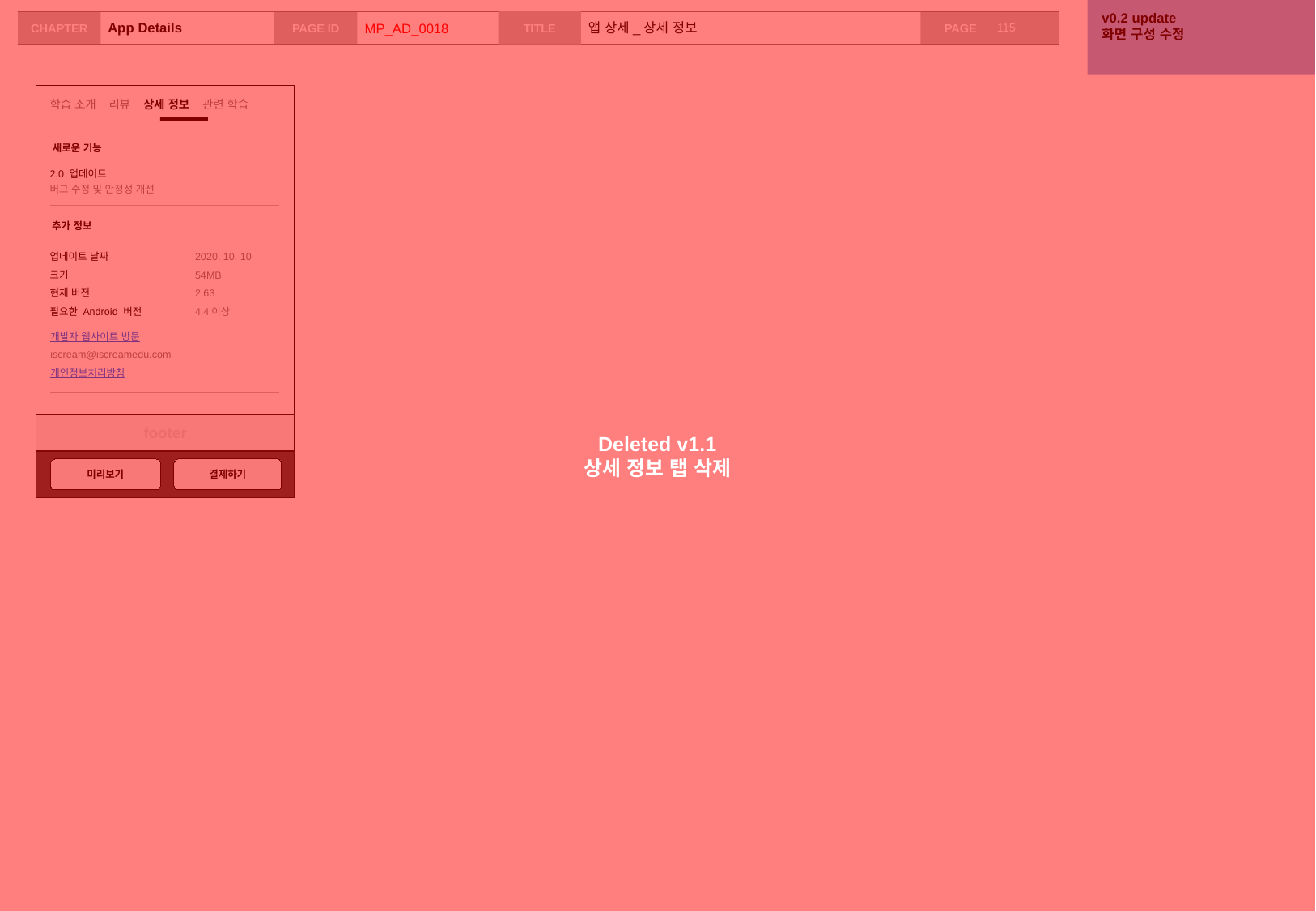

v0.2 update
화면 구성 수정
Deleted v1.1
상세 정보 탭 삭제
# App Details
MP_AD_0018
앱 상세_상세 정보

학습 소개    리뷰    상세 정보    관련 학습

새로운 기능
2.0 업데이트
버그 수정 및 안정성 개선
추가 정보
업데이트 날짜
크기
현재 버전
필요한 Android 버전
2020. 10. 10
54MB
2.63
4.4이상
개발자 웹사이트 방문
iscream@iscreamedu.com
개인정보처리방침
footer

미리보기
결제하기